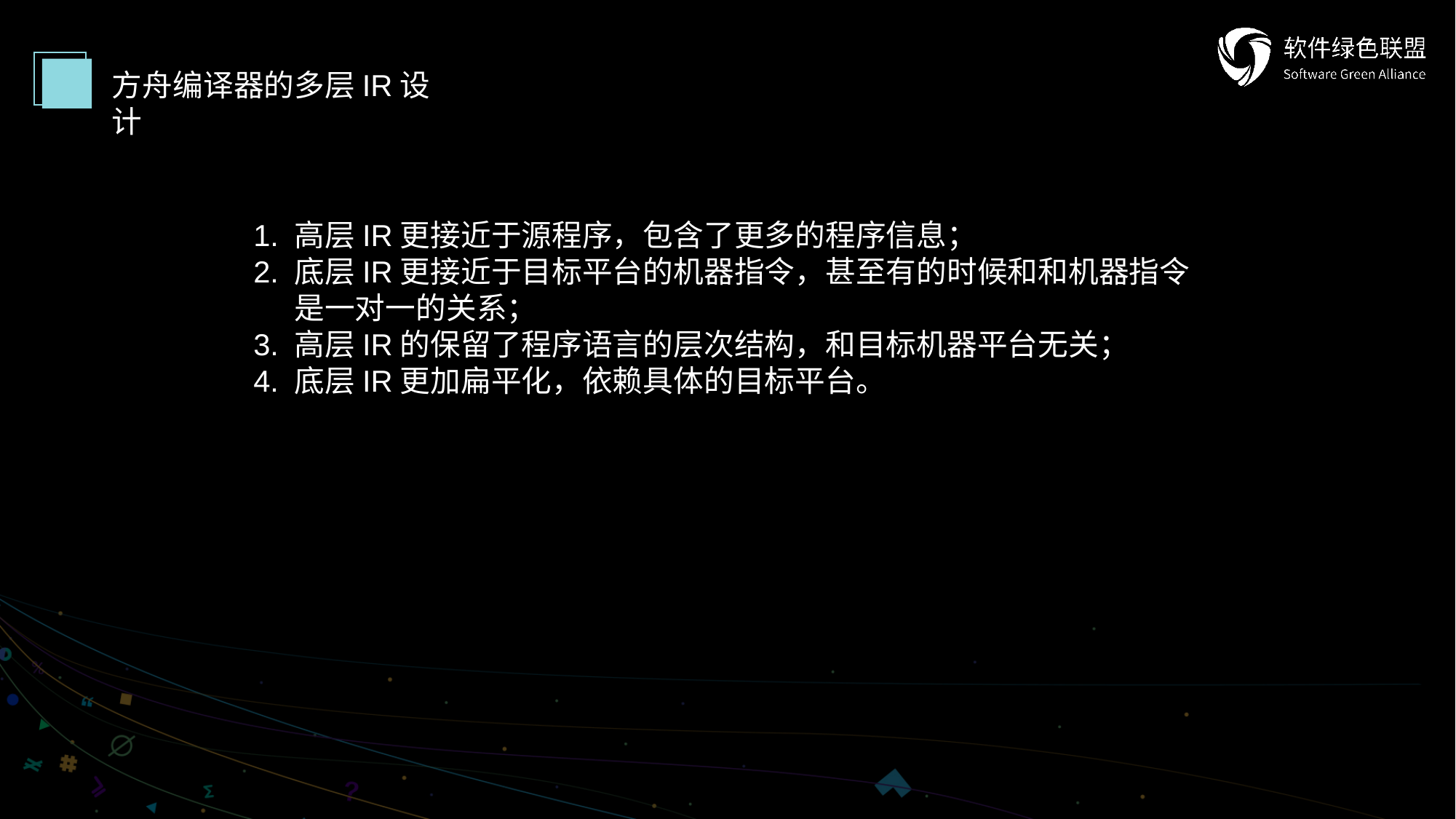

方舟编译器的多层IR设计
高层IR更接近于源程序，包含了更多的程序信息；
底层IR更接近于目标平台的机器指令，甚至有的时候和和机器指令是一对一的关系；
高层IR的保留了程序语言的层次结构，和目标机器平台无关；
底层IR更加扁平化，依赖具体的目标平台。